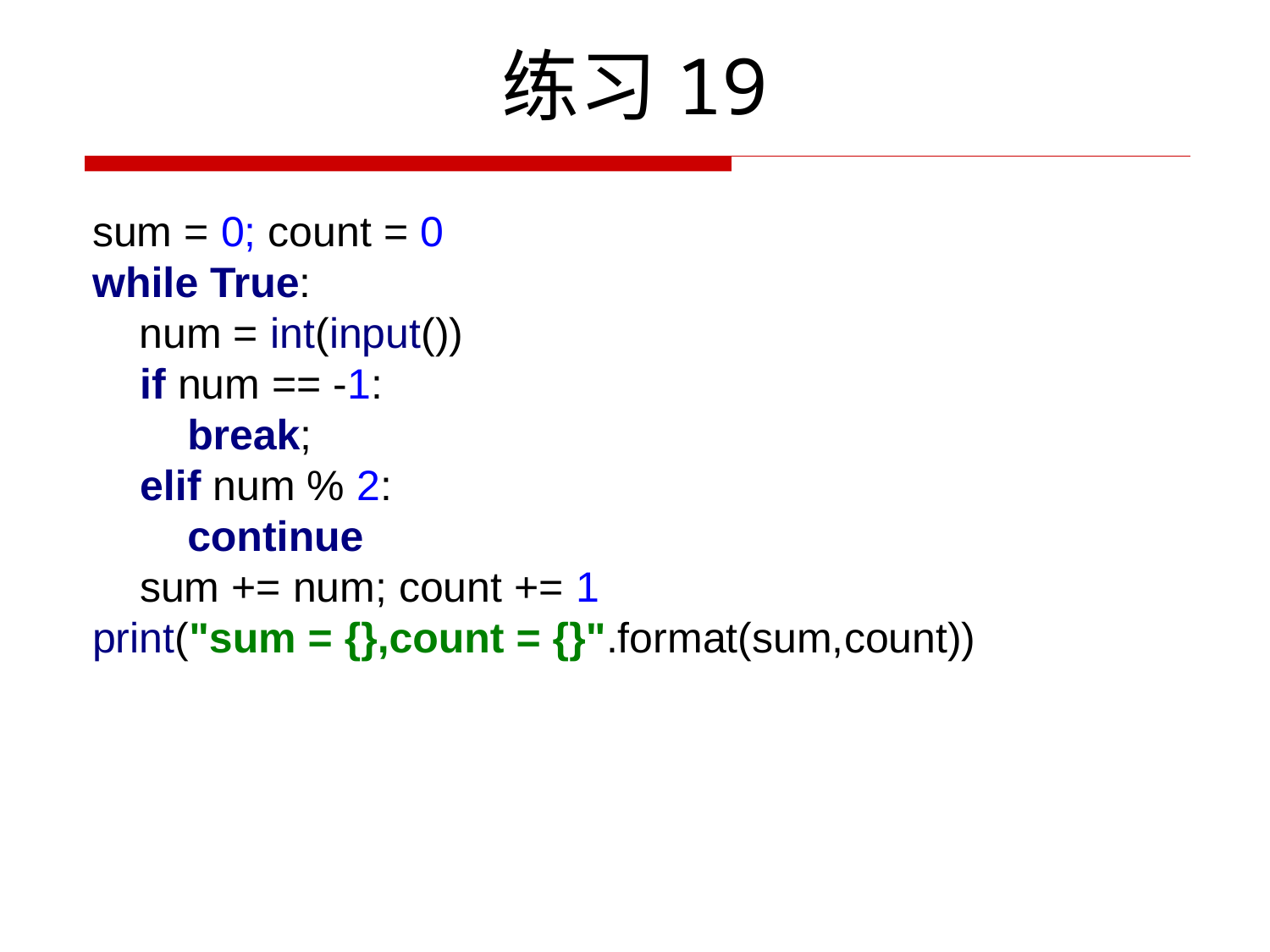

# 练习19
sum = 0; count = 0
while True:
    num = int(input())
    if num == -1:
        break;
    elif num % 2:
        continue
    sum += num; count += 1
print("sum = {},count = {}".format(sum,count))
98